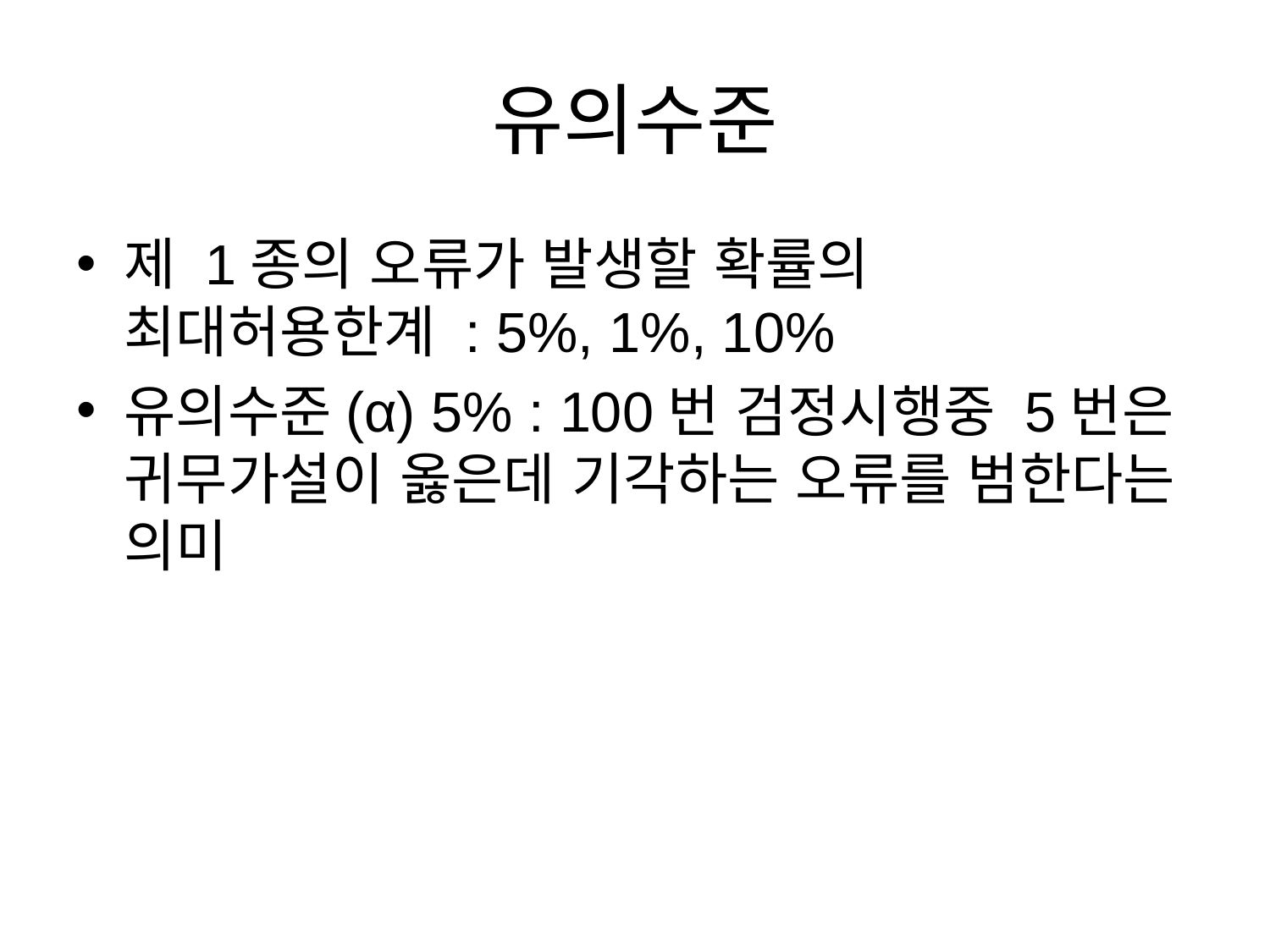

# 유의수준
제 1종의 오류가 발생할 확률의 최대허용한계 : 5%, 1%, 10%
유의수준(α) 5% : 100번 검정시행중 5번은 귀무가설이 옳은데 기각하는 오류를 범한다는 의미